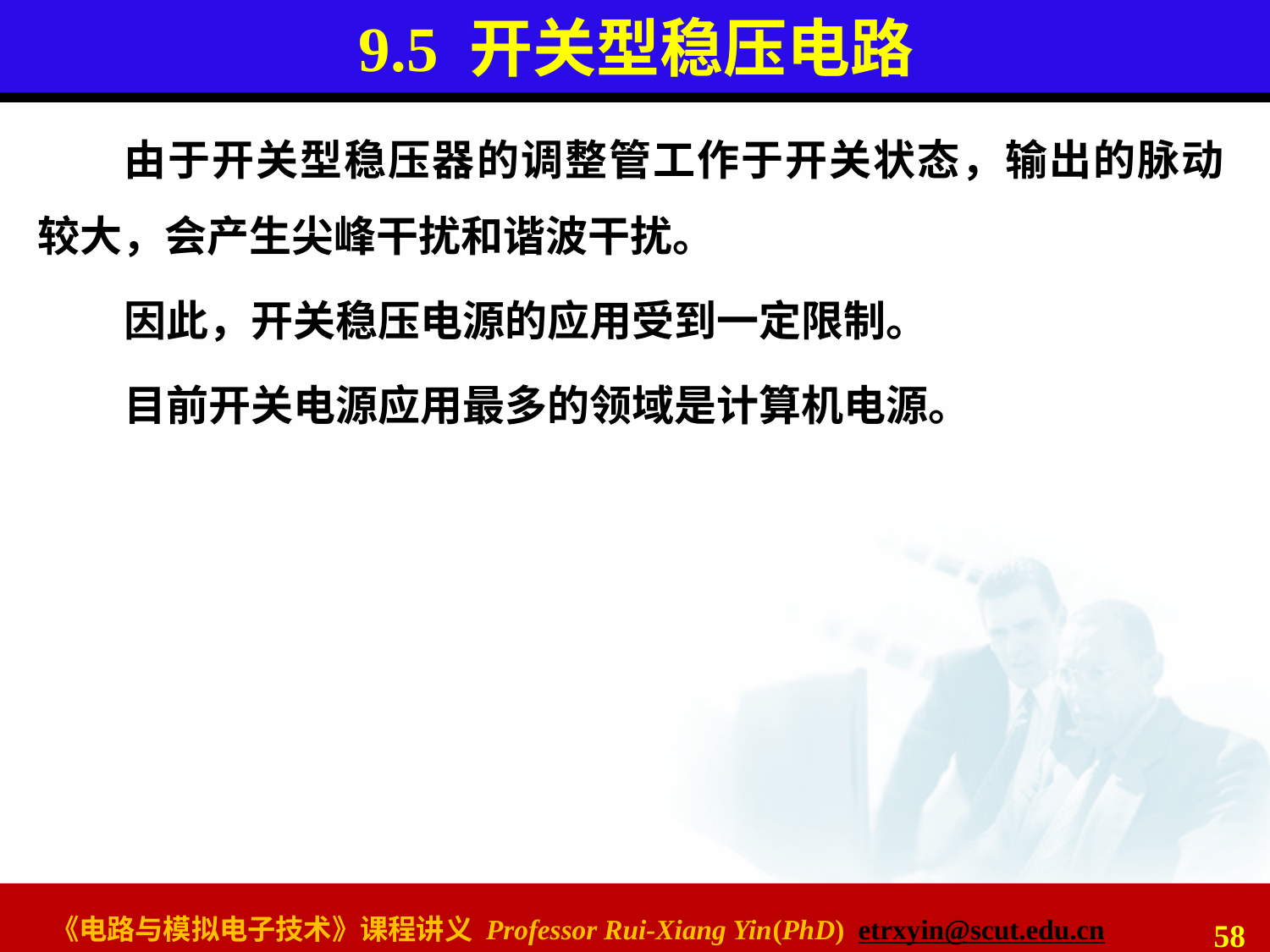

# 9.5 开关型稳压电路
由于开关型稳压器的调整管工作于开关状态，输出的脉动较大，会产生尖峰干扰和谐波干扰。
因此，开关稳压电源的应用受到一定限制。
目前开关电源应用最多的领域是计算机电源。
58